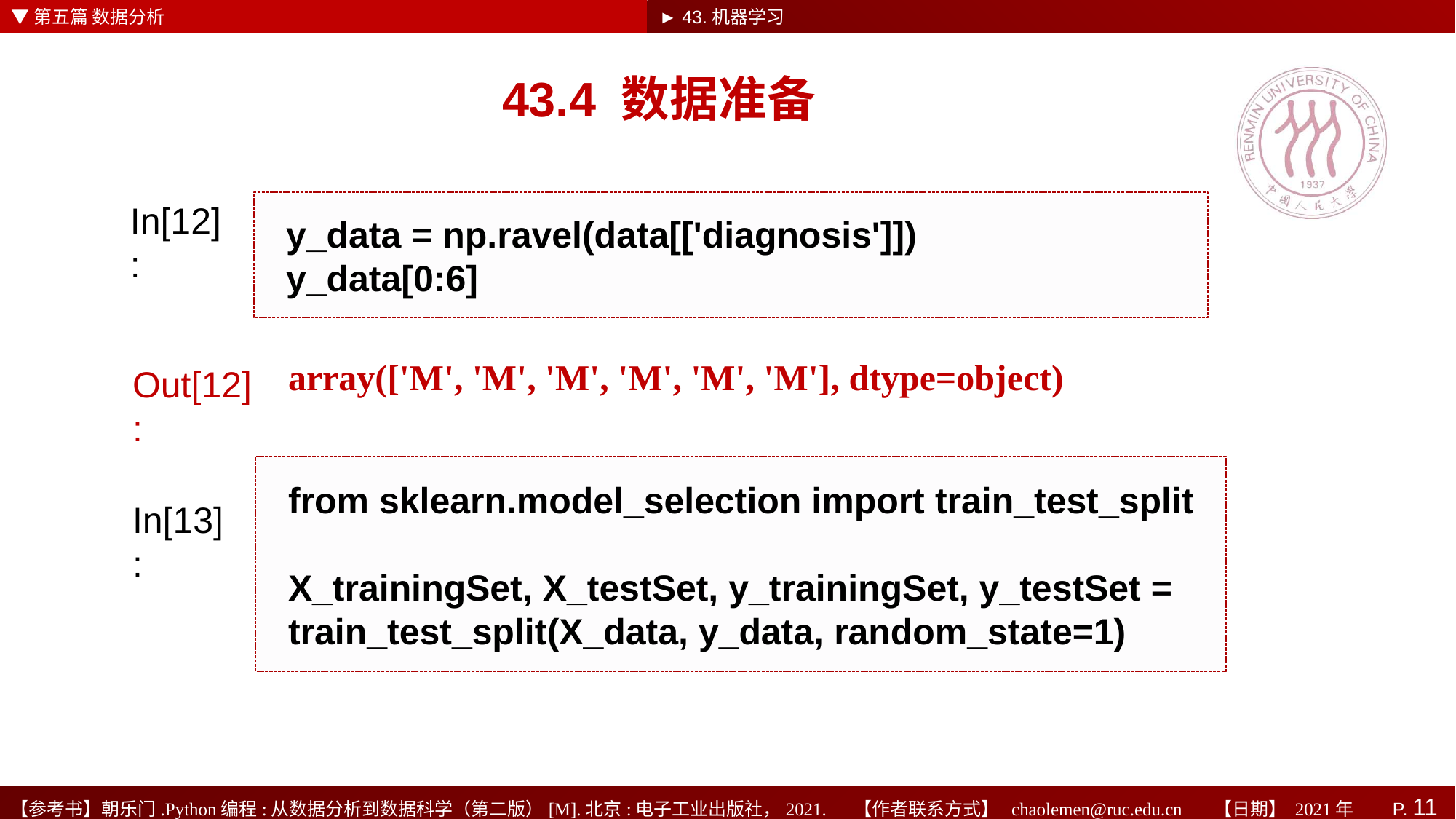

▼第五篇 数据分析
► 43.机器学习
# 43.4 数据准备
y_data = np.ravel(data[['diagnosis']])
y_data[0:6]
In[12]:
array(['M', 'M', 'M', 'M', 'M', 'M'], dtype=object)
Out[12]:
from sklearn.model_selection import train_test_split

X_trainingSet, X_testSet, y_trainingSet, y_testSet = train_test_split(X_data, y_data, random_state=1)
In[13]: